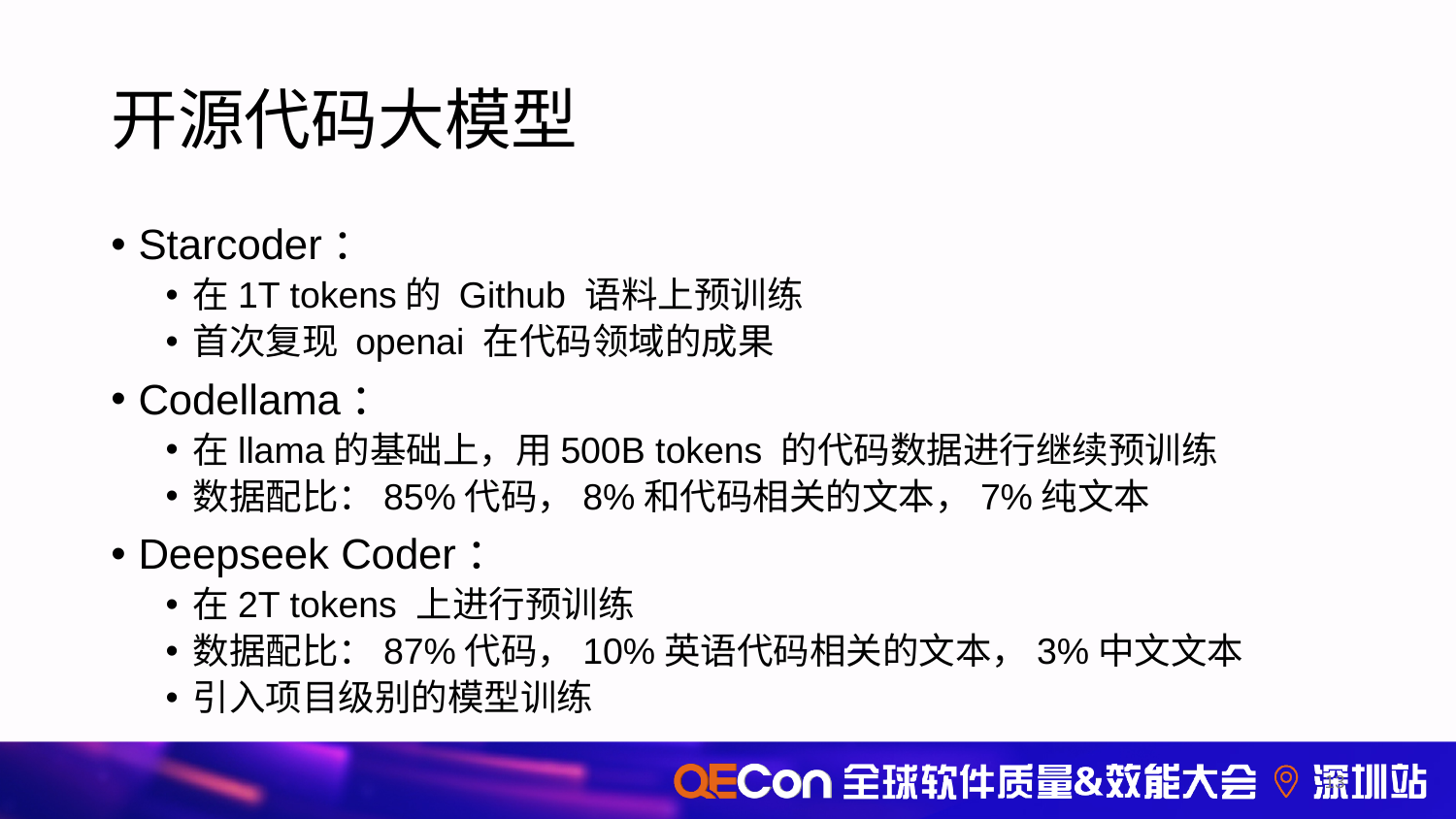

# 开源代码大模型
Starcoder：
在1T tokens的 Github 语料上预训练
首次复现 openai 在代码领域的成果
Codellama：
在llama的基础上，用500B tokens 的代码数据进行继续预训练
数据配比：85%代码，8%和代码相关的文本，7%纯文本
Deepseek Coder：
在2T tokens 上进行预训练
数据配比：87%代码，10%英语代码相关的文本，3%中文文本
引入项目级别的模型训练

13